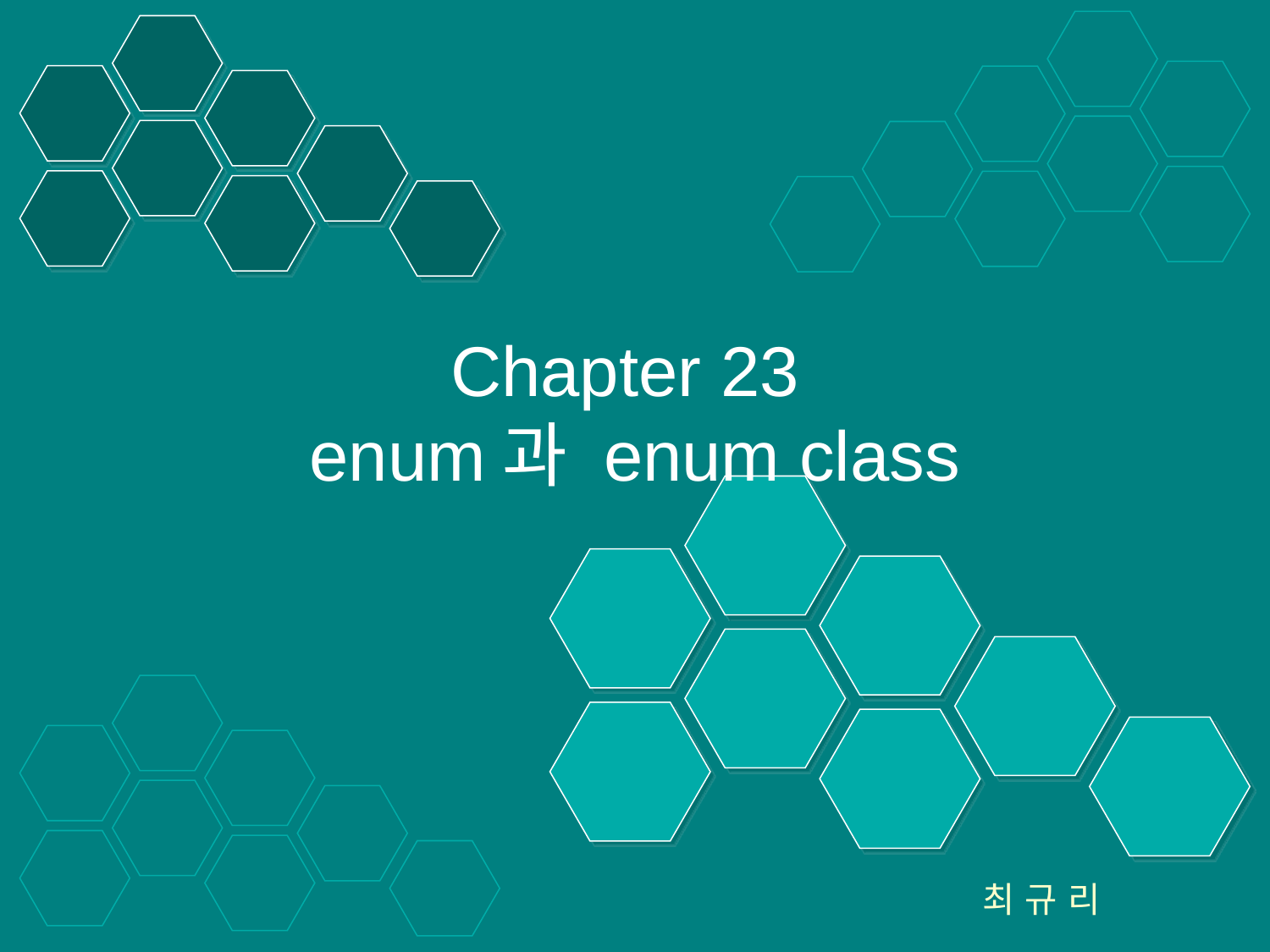

# Chapter 23 enum과 enum class
최 규 리